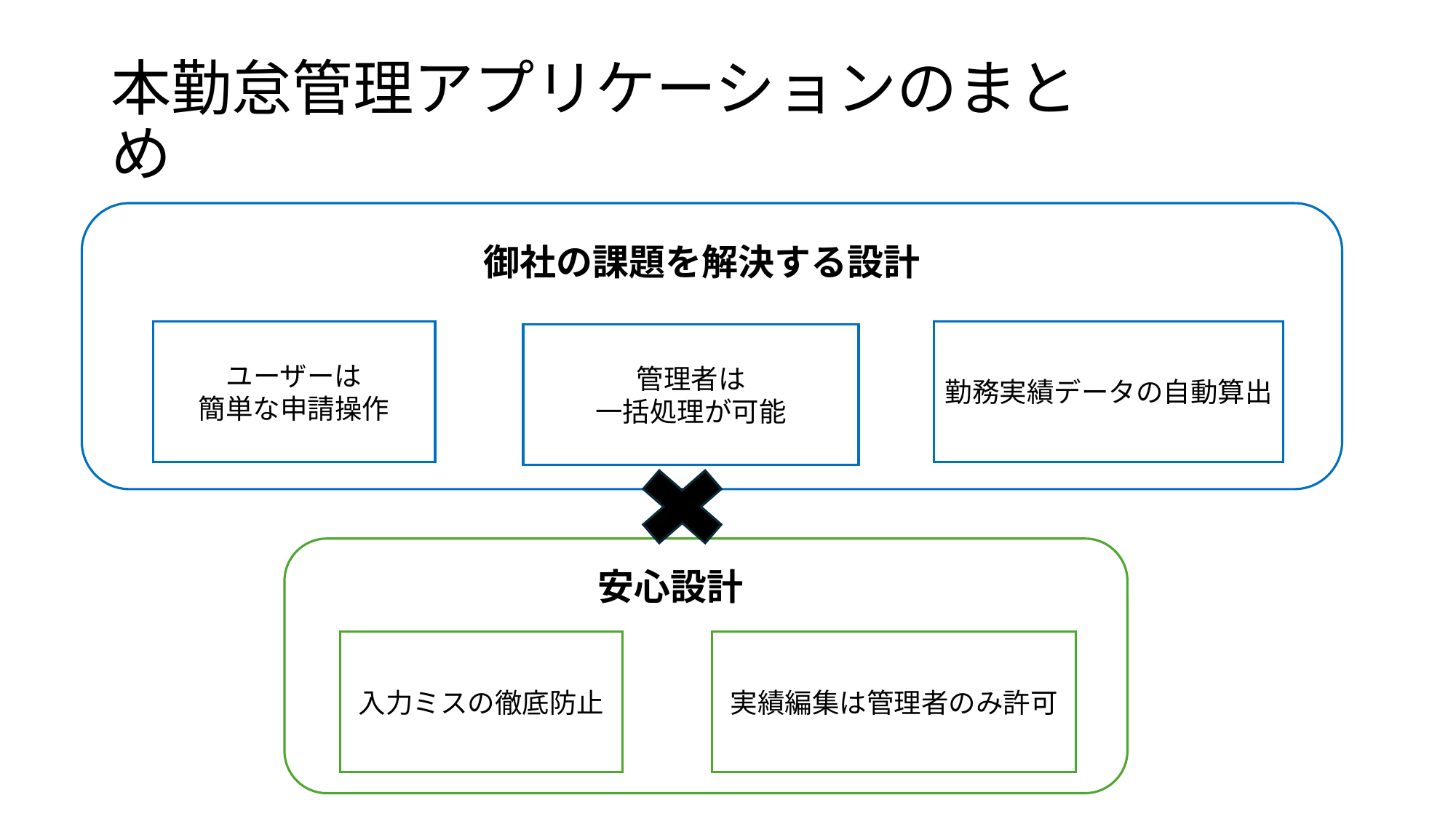

# 本勤怠管理アプリケーションのまとめ

御社の課題を解決する設計
勤務実績データの自動算出
ユーザーは
簡単な申請操作
管理者は
一括処理が可能

安心設計
入力ミスの徹底防止
実績編集は管理者のみ許可